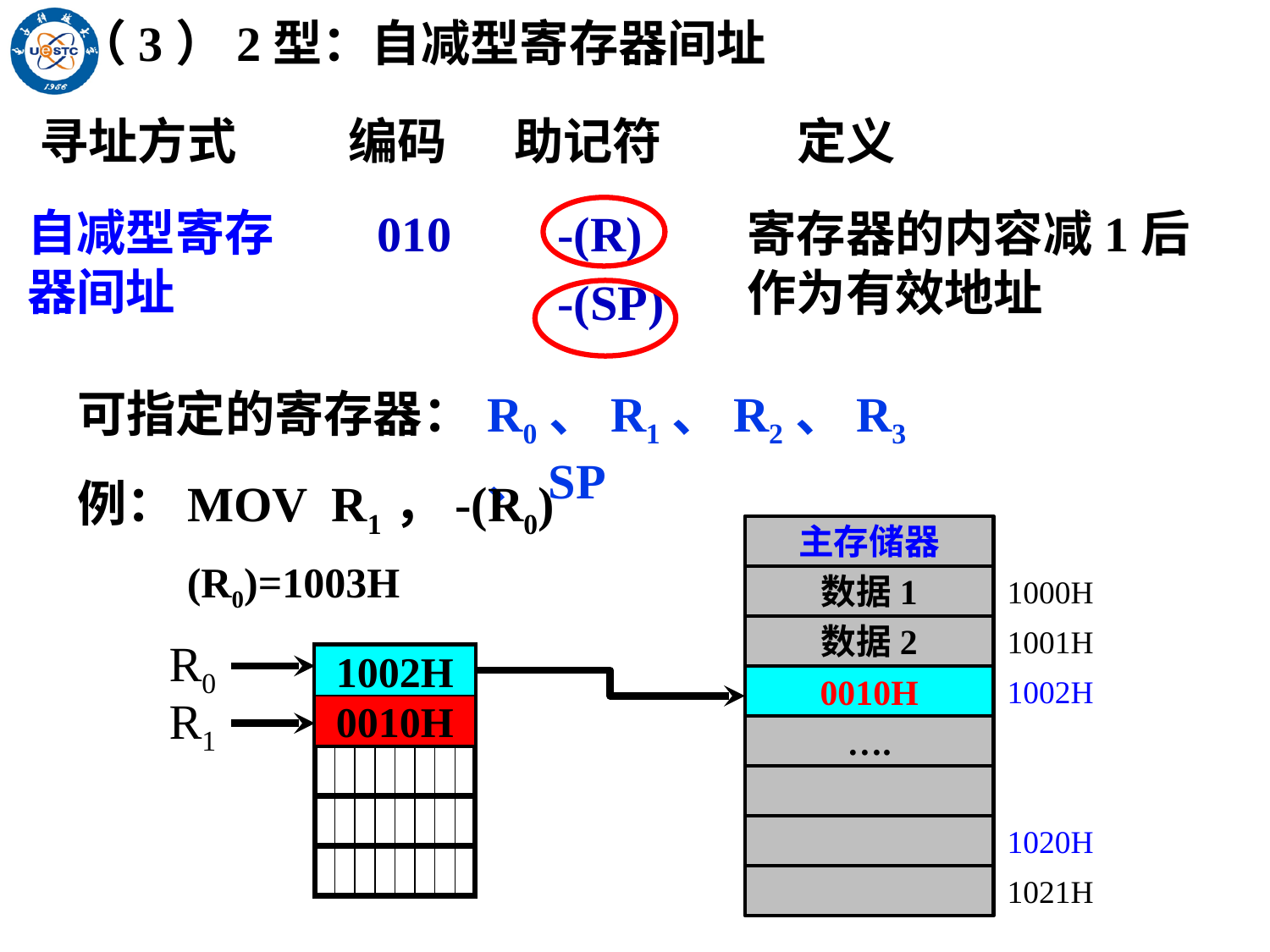

（3）2型：自减型寄存器间址
寻址方式          编码      助记符            定义
自减型寄存器间址
010
-(R)
寄存器的内容减1后作为有效地址
-(SP)

R0、R1、R2、R3、SP
可指定的寄存器：
例：MOV  R1，-(R0)
主存储器

数据1
1000H
数据2
1001H

1002H
….

1020H

1021H
(R0)=1003H
R0

1003H
1002H
0010H
R1
0010H